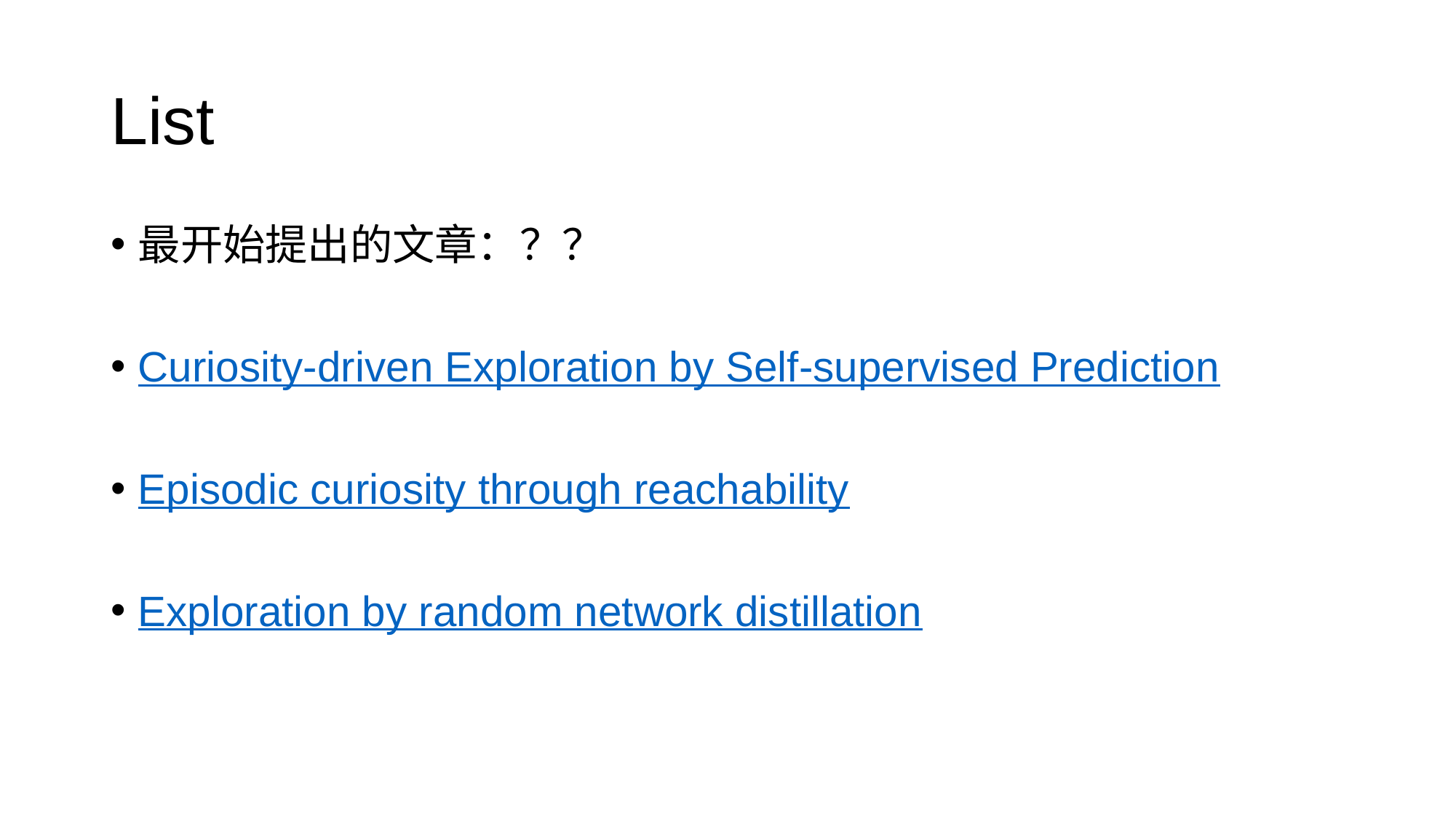

# List
最开始提出的文章：？？

Curiosity-driven Exploration by Self-supervised Prediction

Episodic curiosity through reachability

Exploration by random network distillation